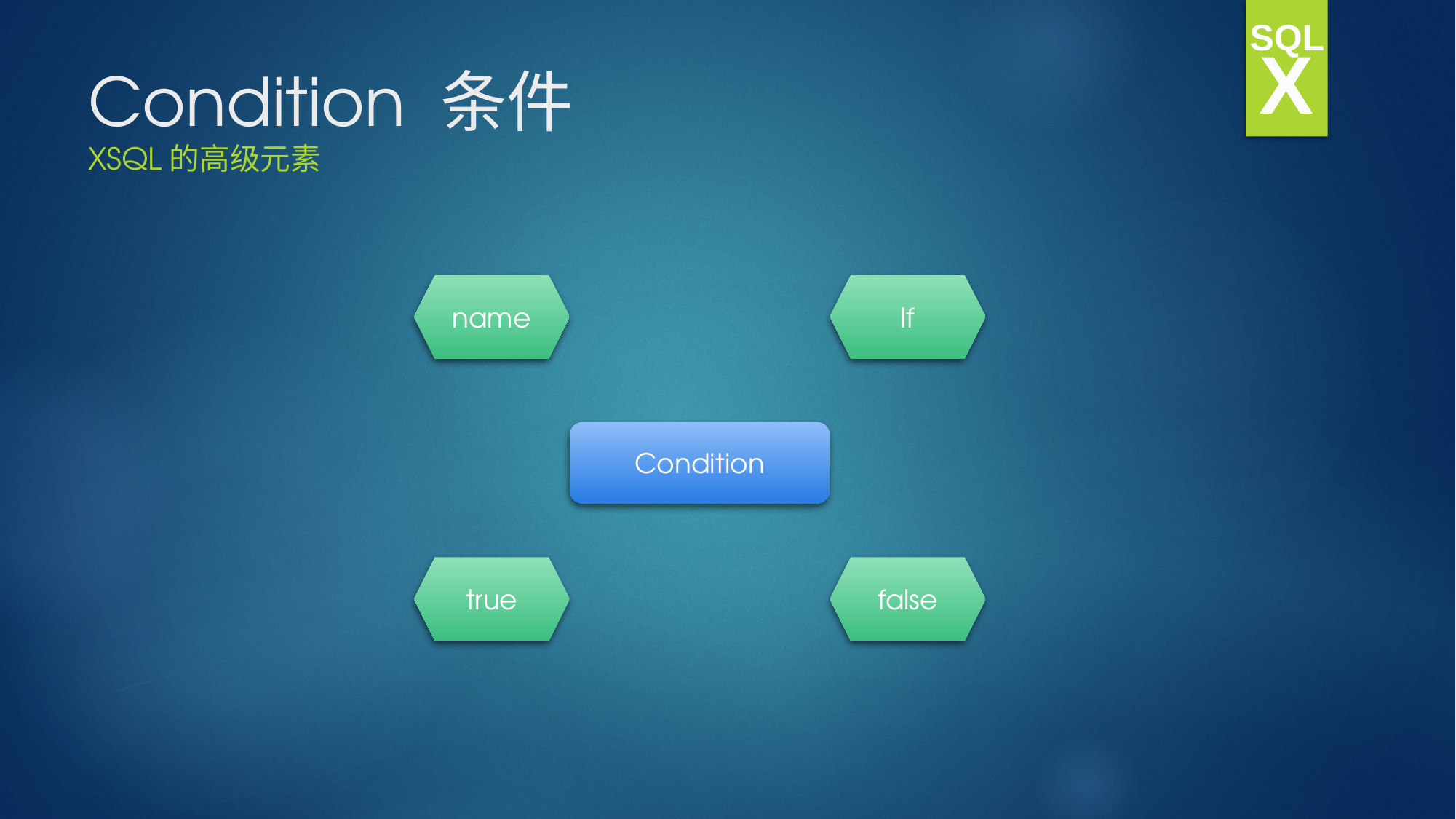

SQL
X
# Condition 条件 XSQL的高级元素
name
If
Condition
true
false